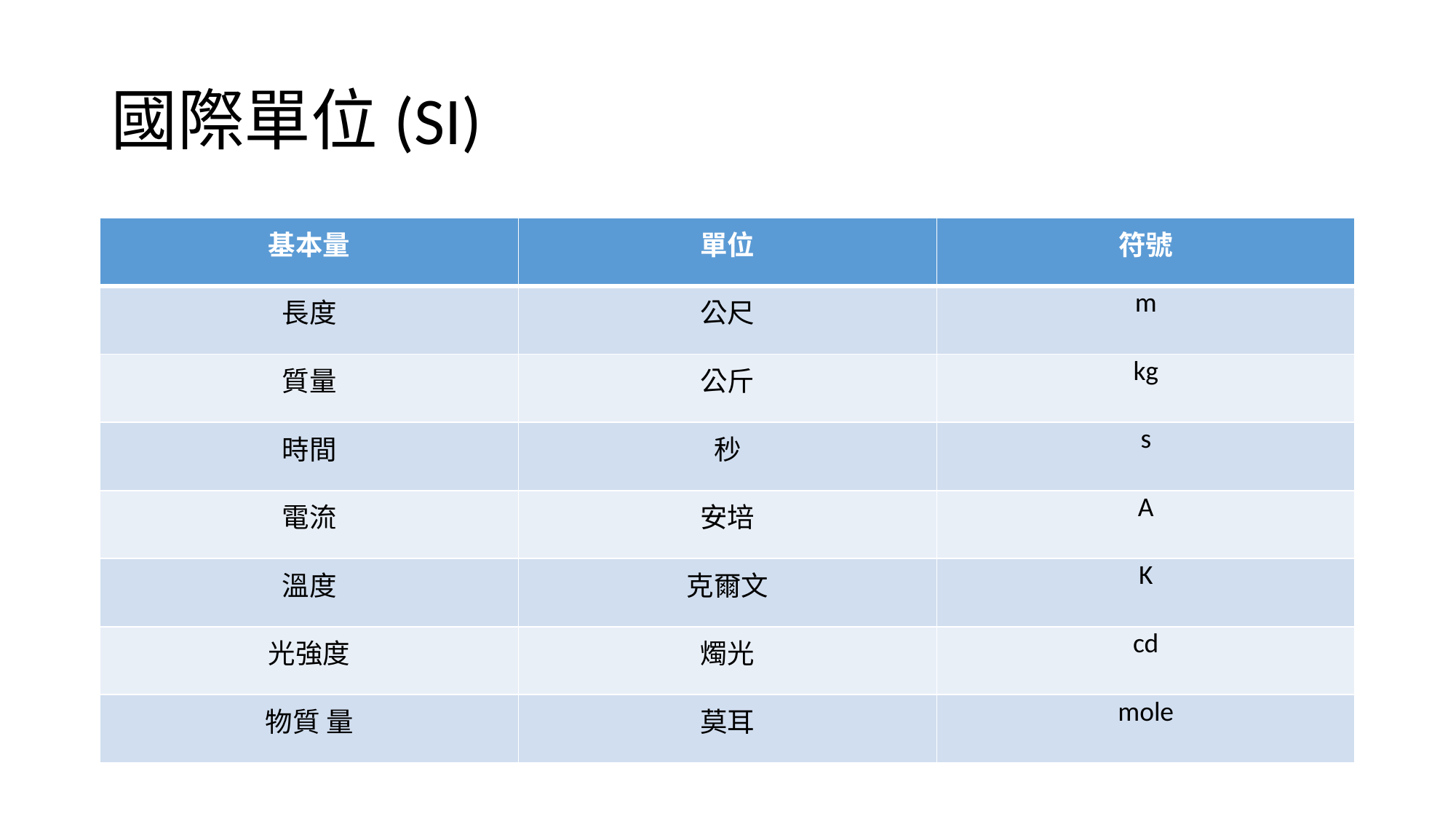

# 國際單位(SI)
| 基本量 | 單位 | 符號 |
| --- | --- | --- |
| 長度 | 公尺 | m |
| 質量 | 公斤 | kg |
| 時間 | 秒 | s |
| 電流 | 安培 | A |
| 溫度 | 克爾文 | K |
| 光強度 | 燭光 | cd |
| 物質 量 | 莫耳 | mole |